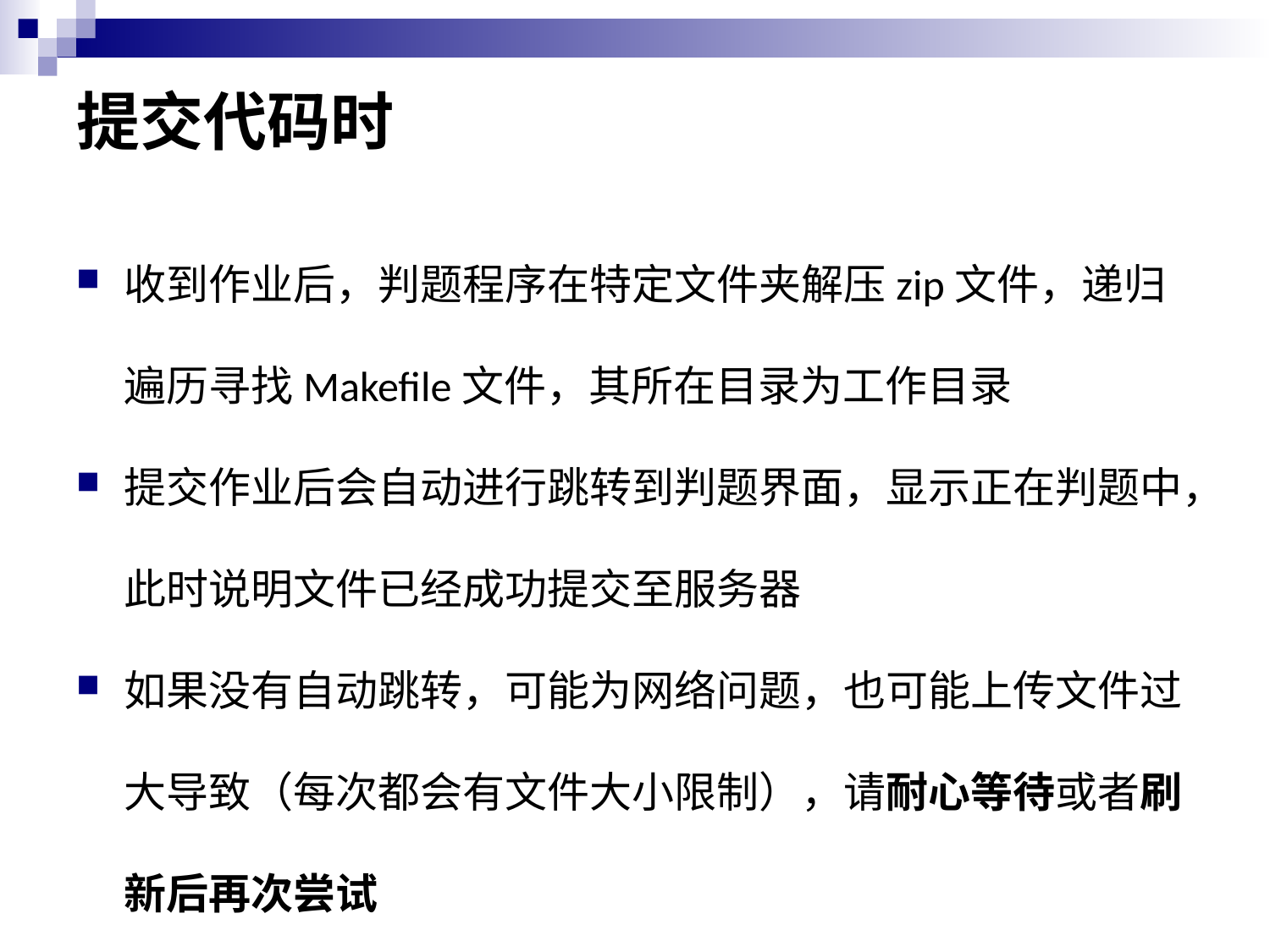

# 提交代码时
收到作业后，判题程序在特定文件夹解压zip文件，递归遍历寻找Makefile文件，其所在目录为工作目录
提交作业后会自动进行跳转到判题界面，显示正在判题中，此时说明文件已经成功提交至服务器
如果没有自动跳转，可能为网络问题，也可能上传文件过大导致（每次都会有文件大小限制），请耐心等待或者刷新后再次尝试